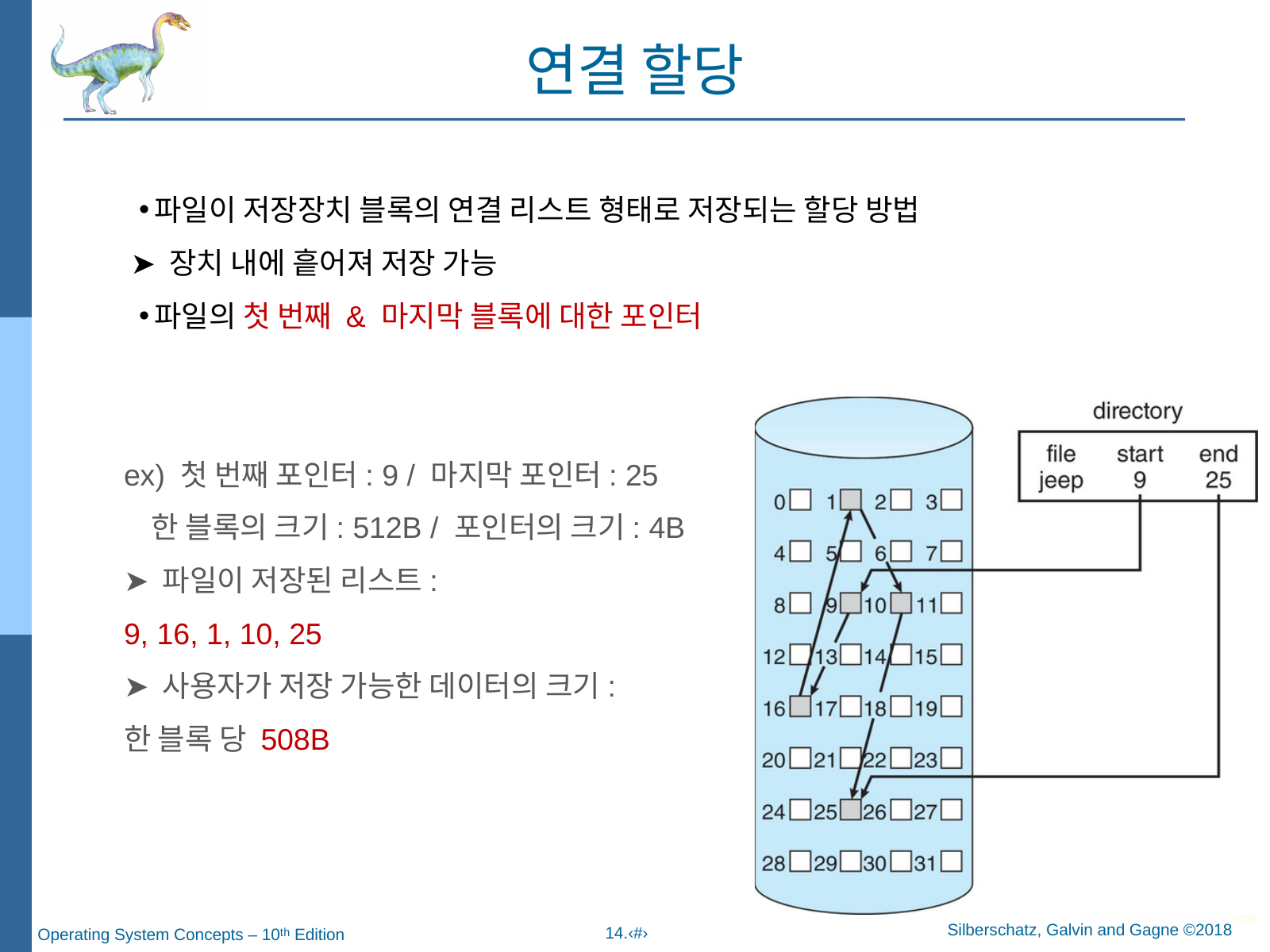

연결 할당

파일이 저장장치 블록의 연결 리스트 형태로 저장되는 할당 방법
 ➤ 장치 내에 흩어져 저장 가능
파일의 첫 번째 & 마지막 블록에 대한 포인터

ex) 첫 번째 포인터: 9 / 마지막 포인터: 25
   한 블록의 크기: 512B / 포인터의 크기: 4B
➤ 파일이 저장된 리스트:
9, 16, 1, 10, 25
➤ 사용자가 저장 가능한 데이터의 크기:
한 블록 당 508B

Silberschatz, Galvin and Gagne ©2018
14.‹#›
Operating System Concepts – 10ᵗʰ Edition